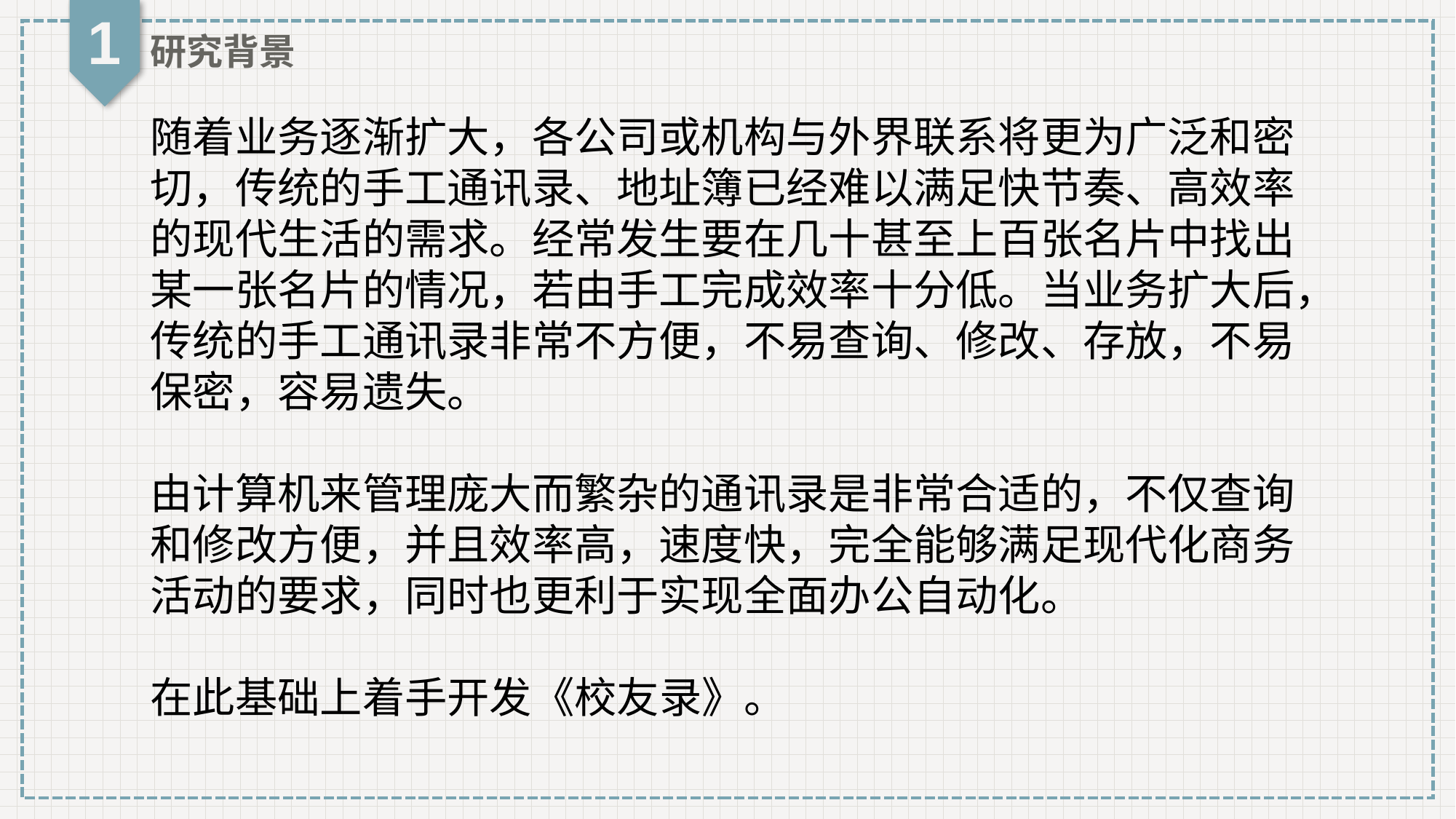

1
研究背景
随着业务逐渐扩大，各公司或机构与外界联系将更为广泛和密切，传统的手工通讯录、地址簿已经难以满足快节奏、高效率的现代生活的需求。经常发生要在几十甚至上百张名片中找出某一张名片的情况，若由手工完成效率十分低。当业务扩大后，传统的手工通讯录非常不方便，不易查询、修改、存放，不易保密，容易遗失。

由计算机来管理庞大而繁杂的通讯录是非常合适的，不仅查询和修改方便，并且效率高，速度快，完全能够满足现代化商务活动的要求，同时也更利于实现全面办公自动化。

在此基础上着手开发《校友录》。